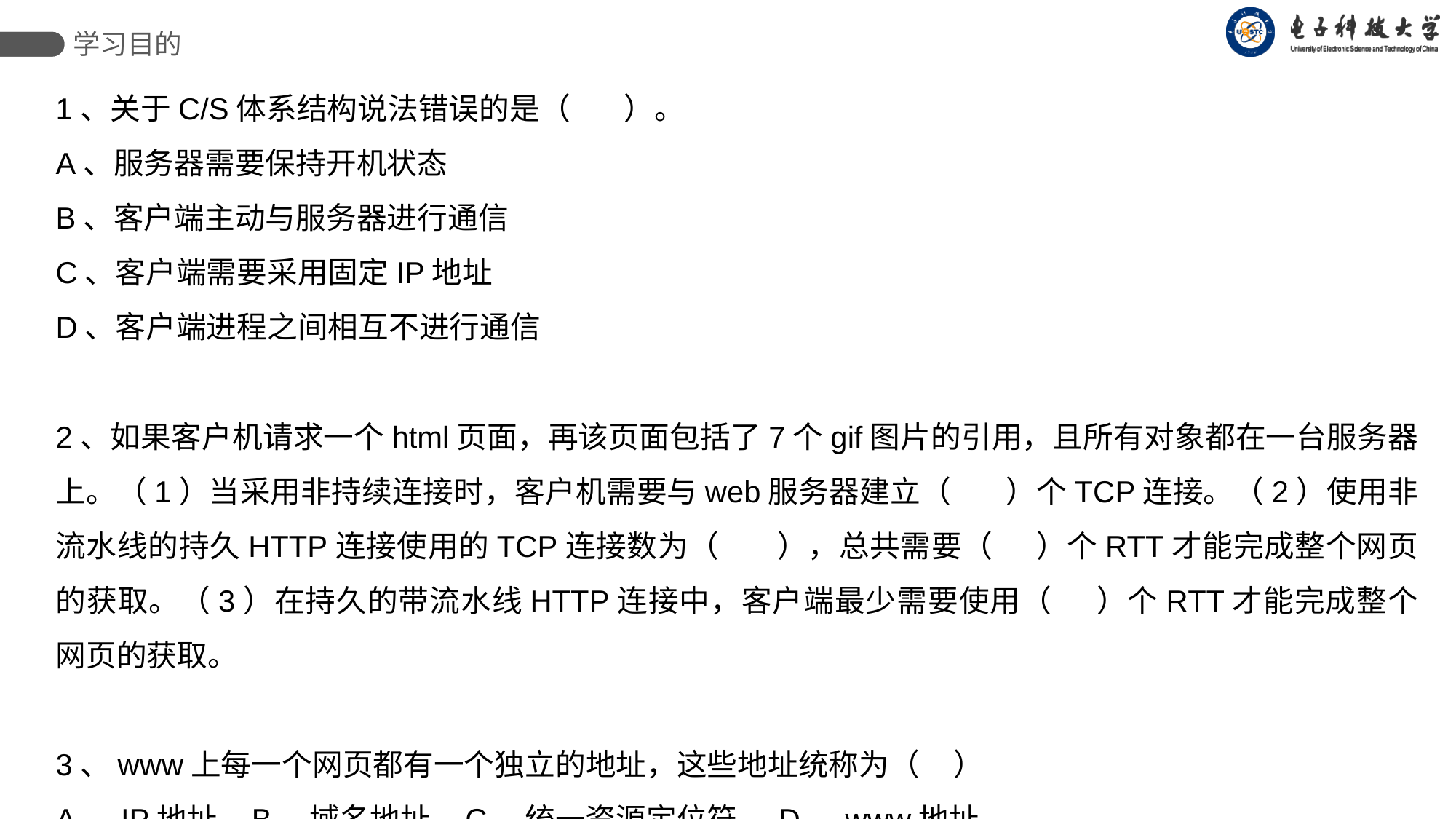

学习目的
1、关于C/S体系结构说法错误的是（        ）。
A、服务器需要保持开机状态
B、客户端主动与服务器进行通信
C、客户端需要采用固定IP地址
D、客户端进程之间相互不进行通信

2、如果客户机请求一个html页面，再该页面包括了7个gif图片的引用，且所有对象都在一台服务器上。（1）当采用非持续连接时，客户机需要与web服务器建立（        ）个TCP连接。（2）使用非流水线的持久HTTP连接使用的TCP连接数为（        ），总共需要（      ）个RTT才能完成整个网页的获取。（3）在持久的带流水线HTTP连接中，客户端最少需要使用（      ）个RTT才能完成整个网页的获取。

3、www上每一个网页都有一个独立的地址，这些地址统称为（     ）
A、IP地址    B、域名地址    C、统一资源定位符     D、www地址